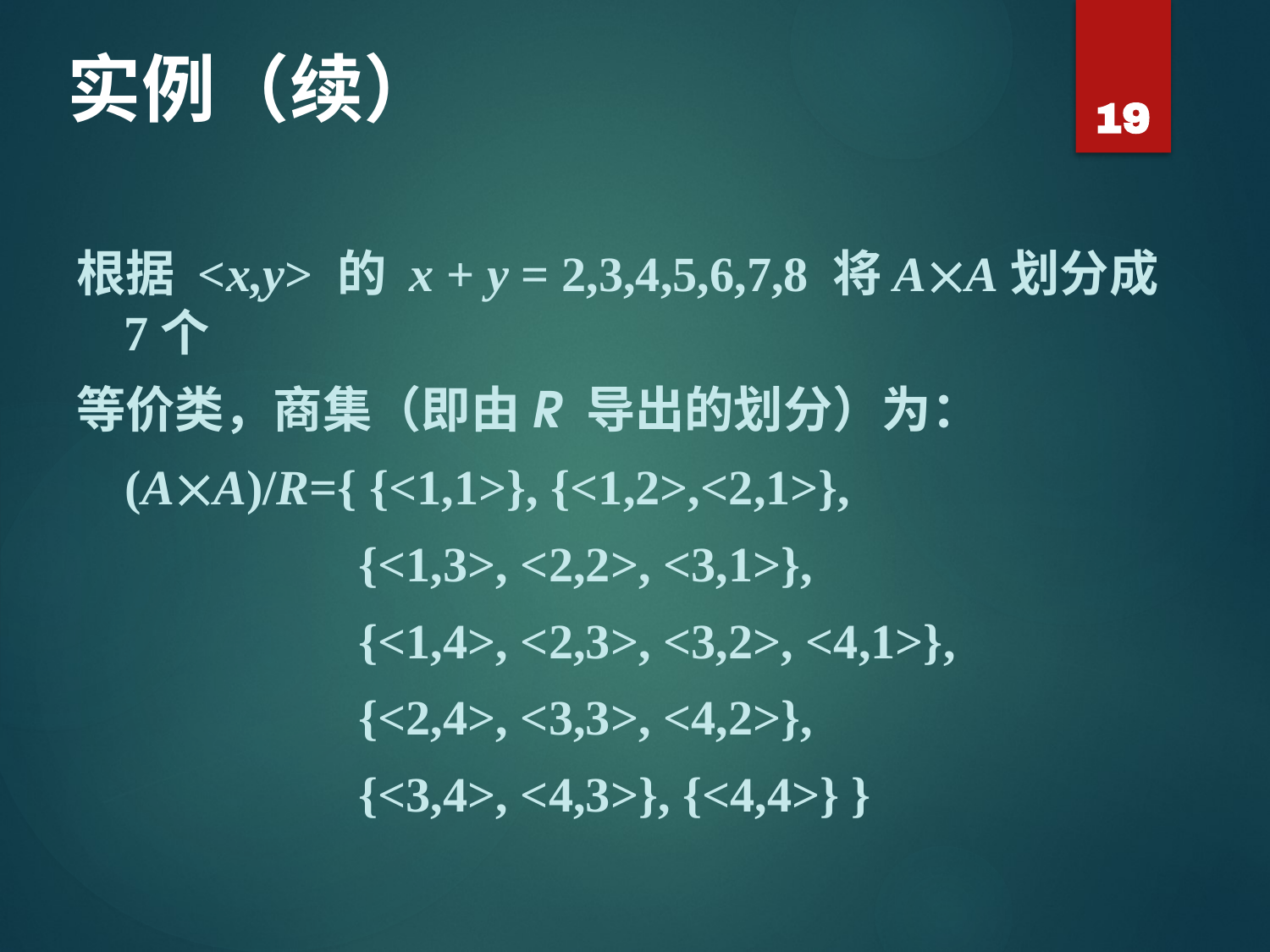

# 实例（续）
19
根据 <x,y> 的 x + y = 2,3,4,5,6,7,8 将A×A划分成7个
等价类，商集（即由R 导出的划分）为：
    (A×A)/R={ {<1,1>}, {<1,2>,<2,1>},
                       {<1,3>, <2,2>, <3,1>},
                       {<1,4>, <2,3>, <3,2>, <4,1>},
                       {<2,4>, <3,3>, <4,2>},
                       {<3,4>, <4,3>}, {<4,4>} }